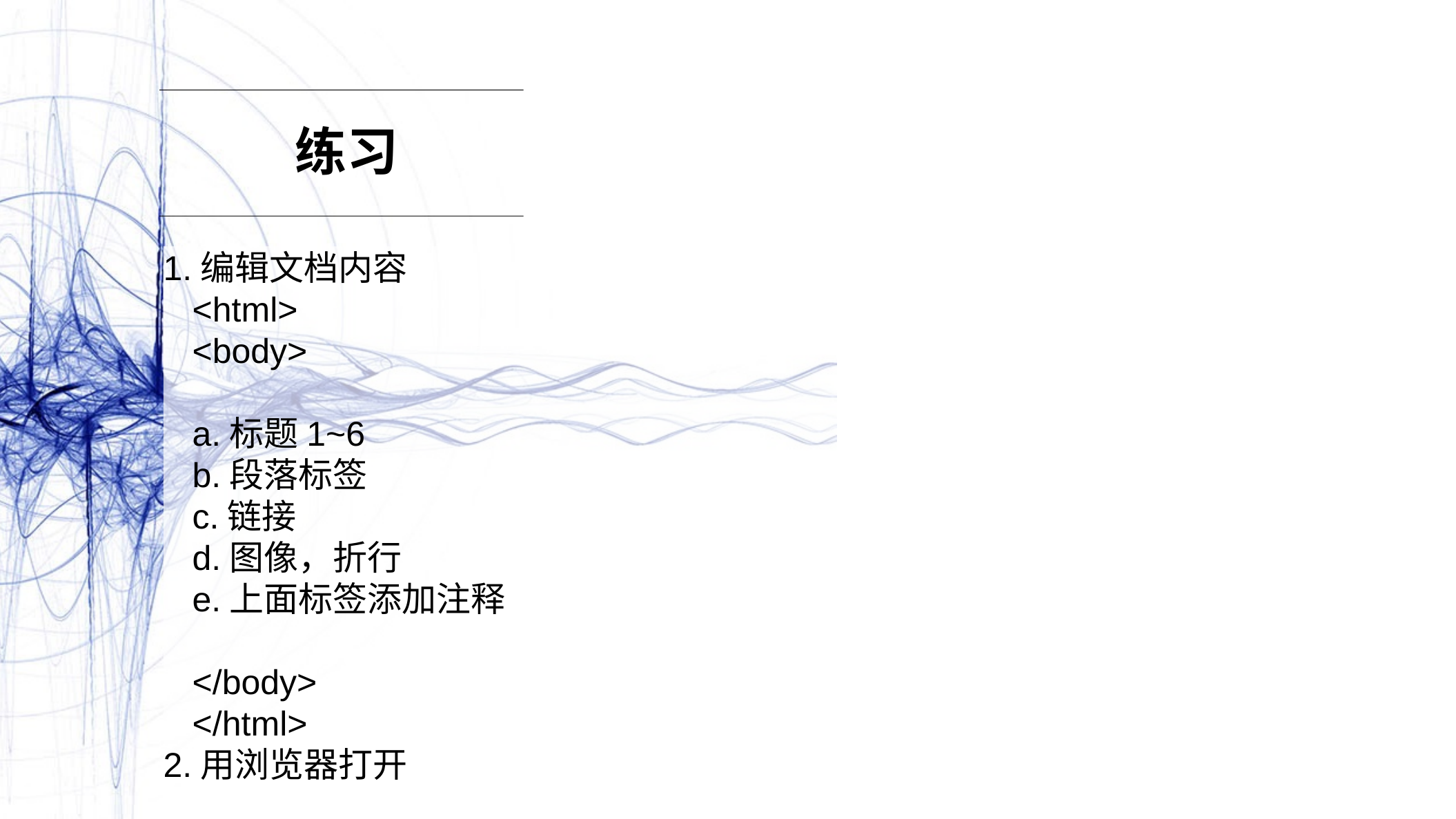

练习

1.编辑文档内容
   <html>
   <body>

   a.标题1~6
   b.段落标签
   c.链接
   d.图像，折行
   e.上面标签添加注释

   </body>
   </html>
2.用浏览器打开